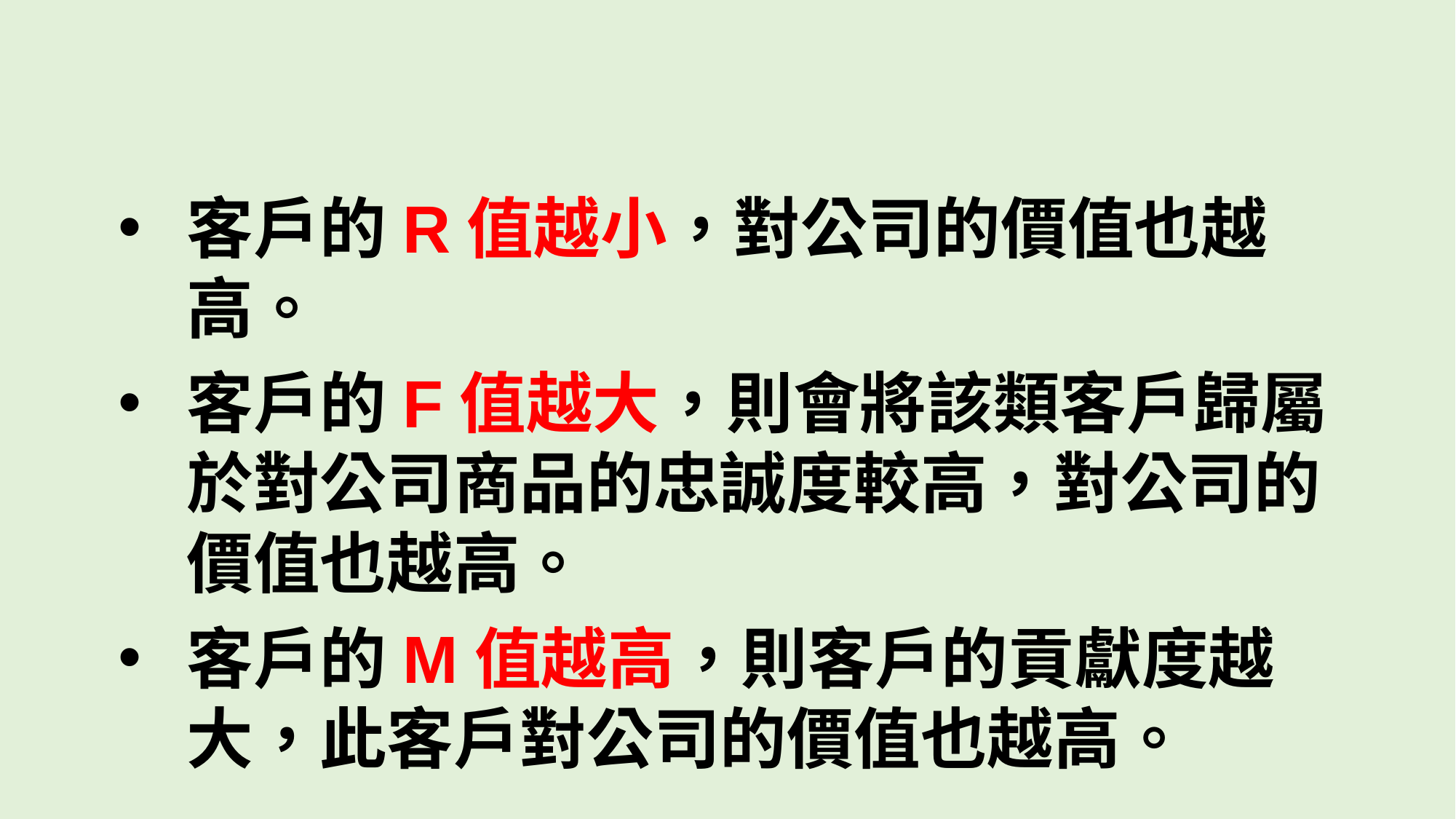

客戶的R值越小，對公司的價值也越高。
客戶的F值越大，則會將該類客戶歸屬於對公司商品的忠誠度較高，對公司的價值也越高。
客戶的M值越高，則客戶的貢獻度越大，此客戶對公司的價值也越高。